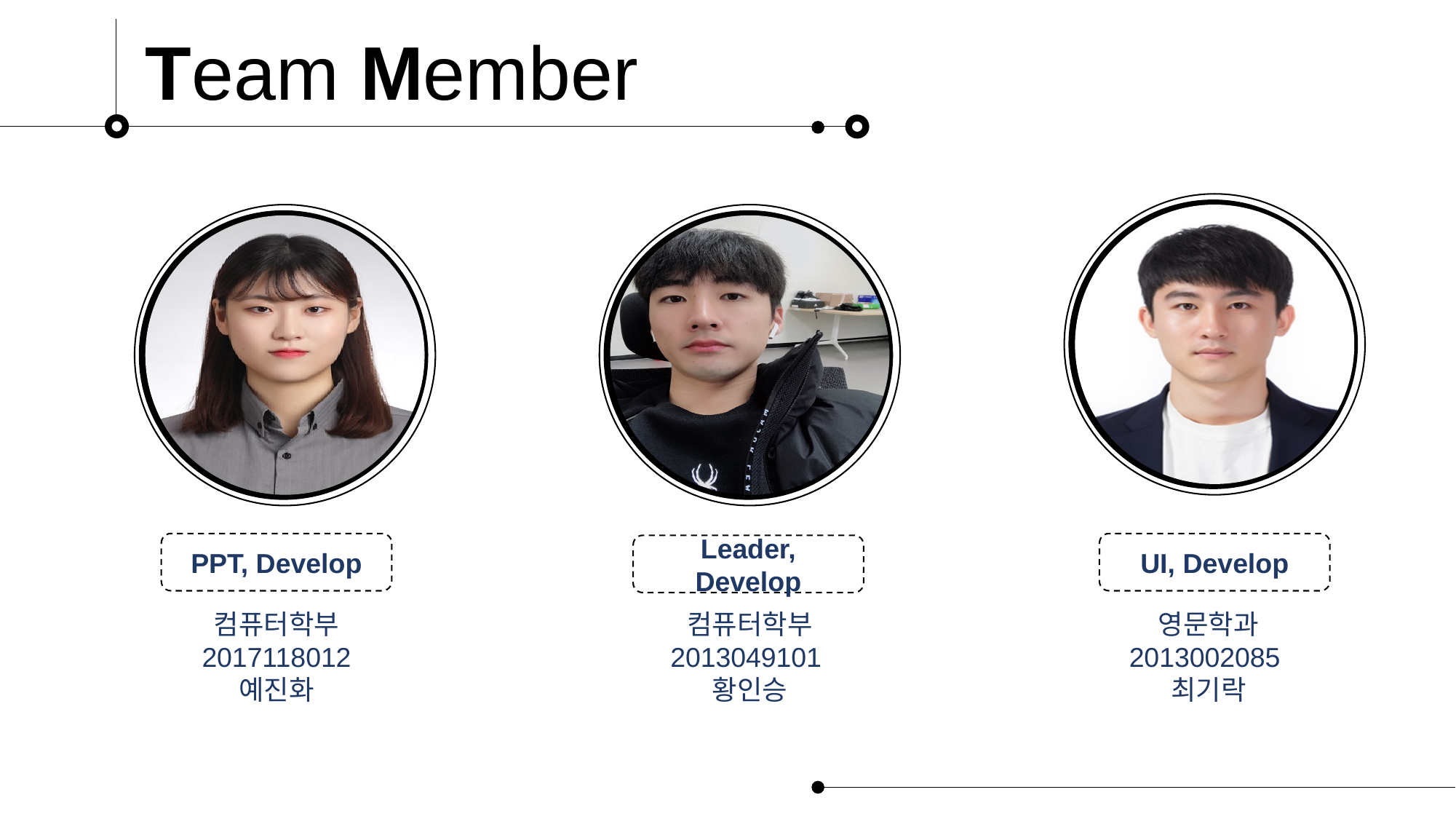

Team Member

UI, Develop
PPT, Develop
Leader, Develop
컴퓨터학부
2017118012
예진화
컴퓨터학부
2013049101
황인승
영문학과
2013002085
최기락